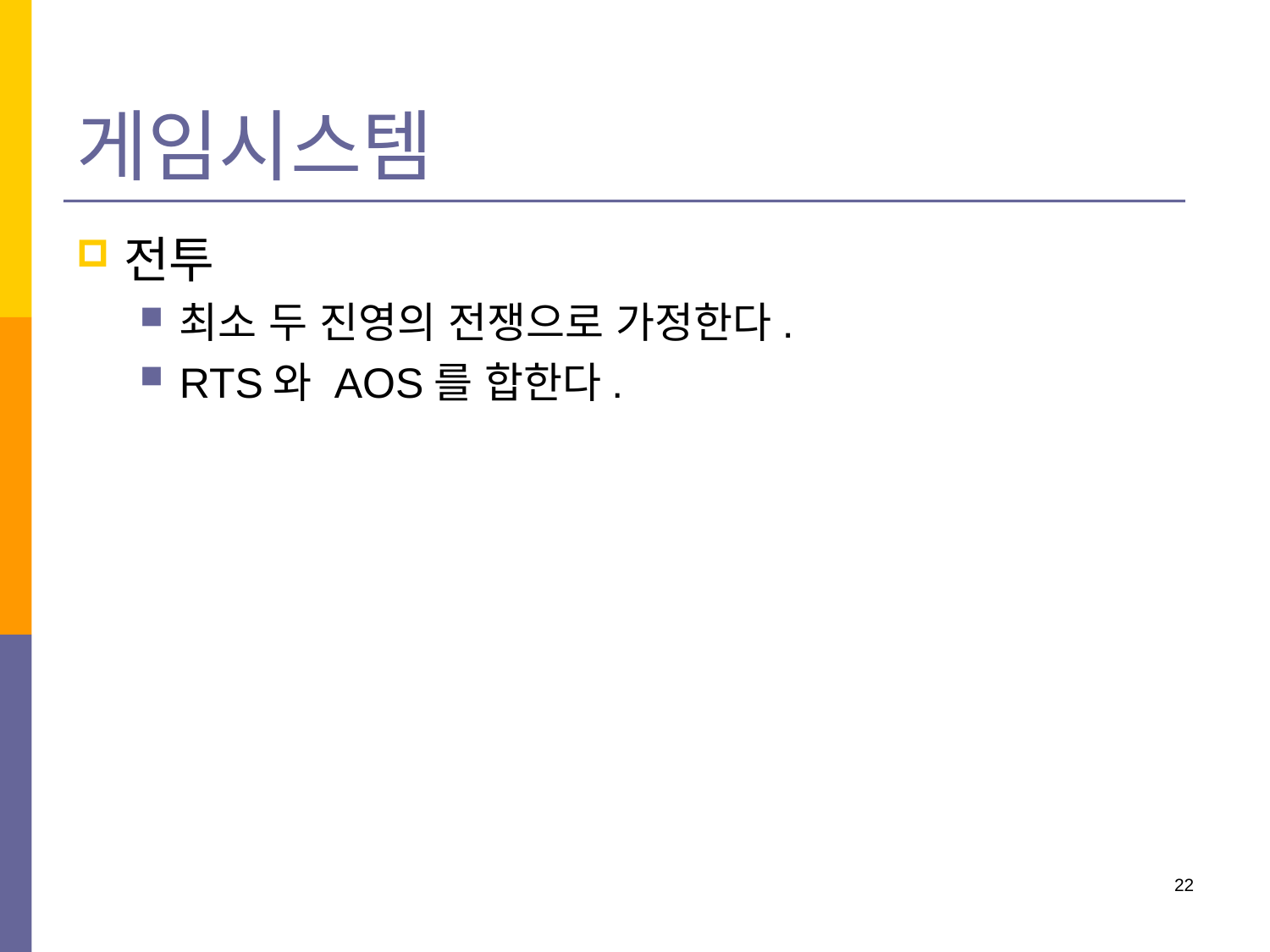

# 게임시스템
전투
최소 두 진영의 전쟁으로 가정한다.
RTS와 AOS를 합한다.
22